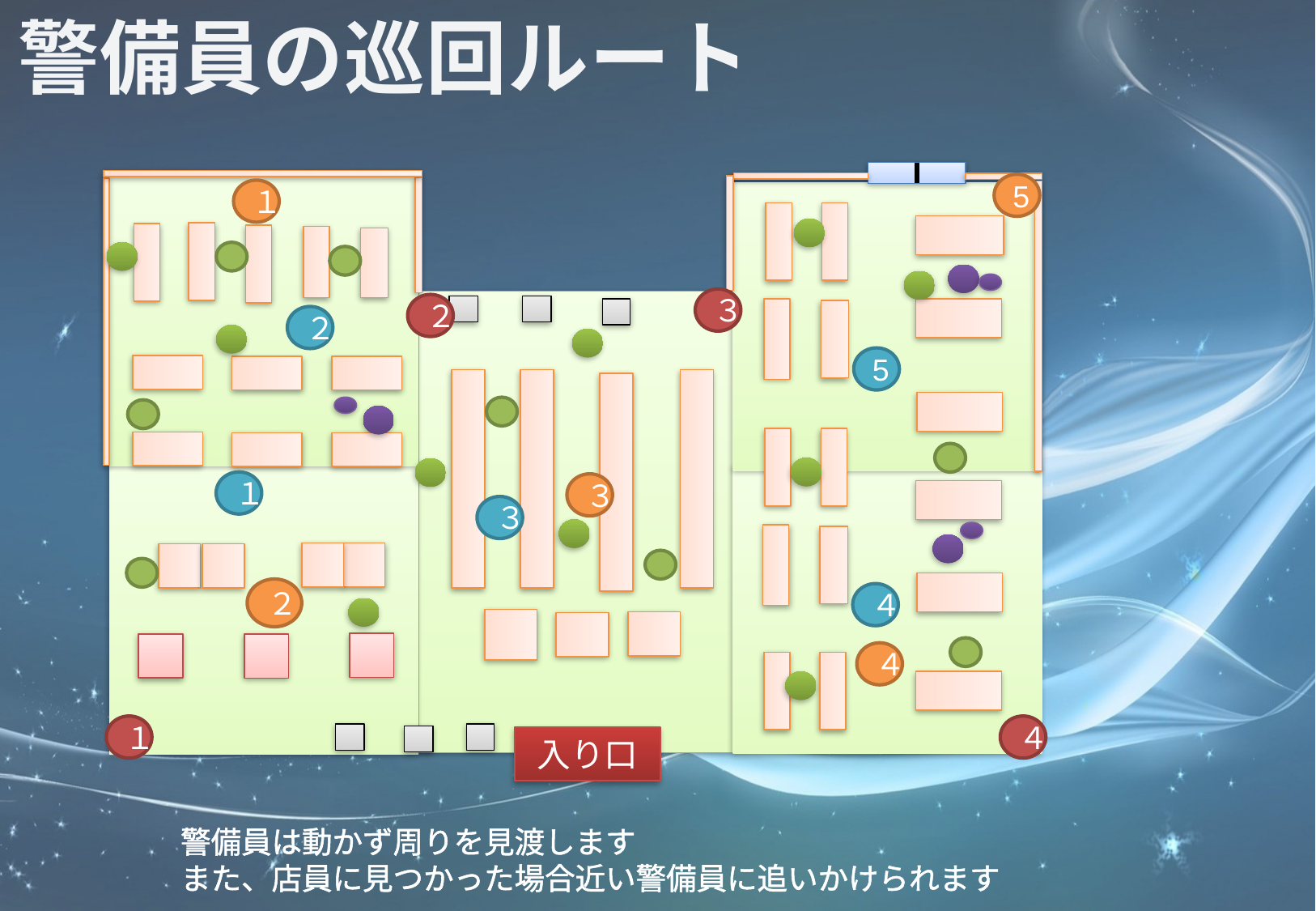

警備員の巡回ルート

入り口
5
１

３
２
２

5

１
３
３

２
４

４

４
１
警備員は動かず周りを見渡します
また、店員に見つかった場合近い警備員に追いかけられます